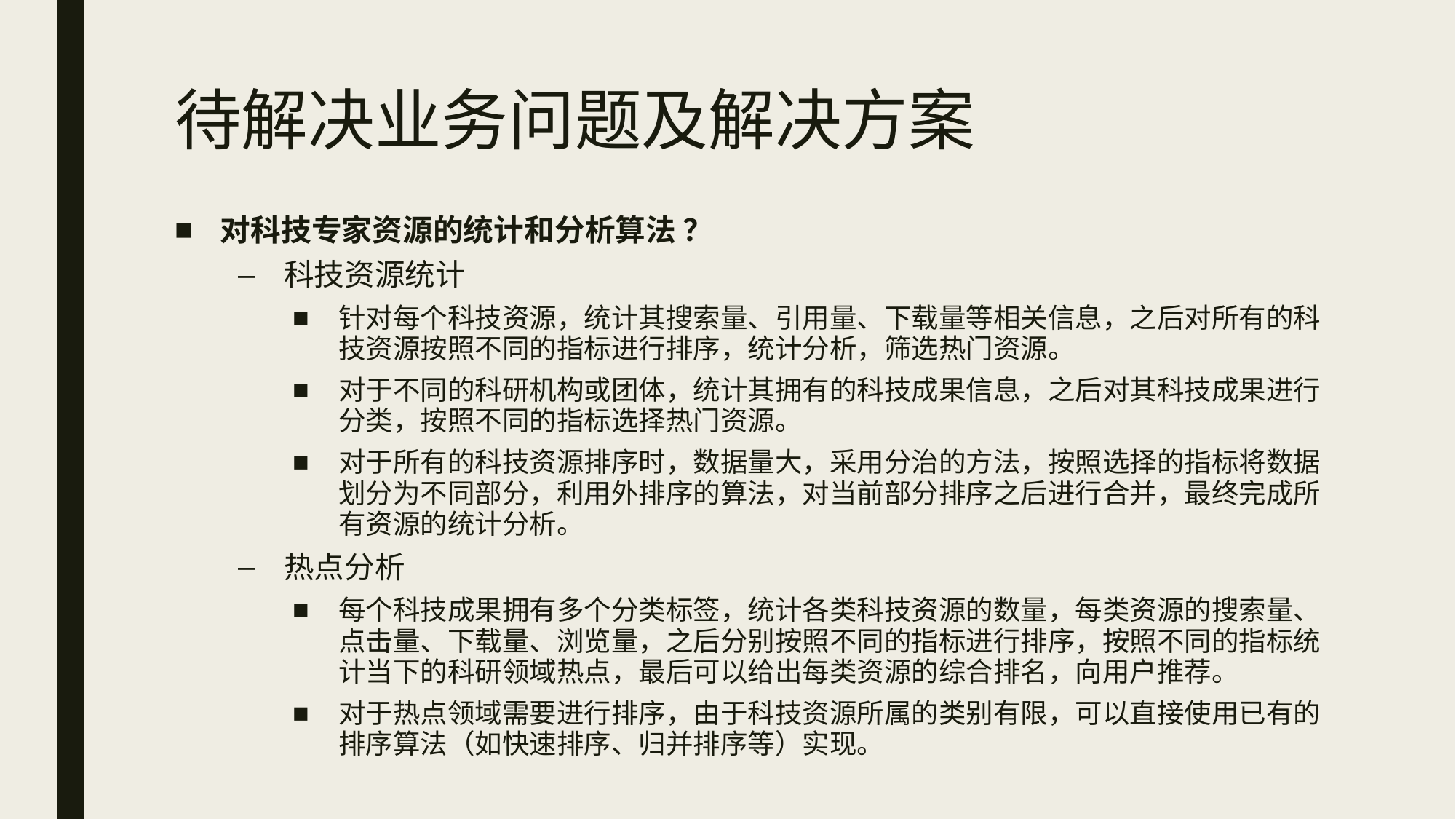

# 待解决业务问题及解决方案
对科技专家资源的统计和分析算法 ？
科技资源统计
针对每个科技资源，统计其搜索量、引用量、下载量等相关信息，之后对所有的科技资源按照不同的指标进行排序，统计分析，筛选热门资源。
对于不同的科研机构或团体，统计其拥有的科技成果信息，之后对其科技成果进行分类，按照不同的指标选择热门资源。
对于所有的科技资源排序时，数据量大，采用分治的方法，按照选择的指标将数据划分为不同部分，利用外排序的算法，对当前部分排序之后进行合并，最终完成所有资源的统计分析。
热点分析
每个科技成果拥有多个分类标签，统计各类科技资源的数量，每类资源的搜索量、点击量、下载量、浏览量，之后分别按照不同的指标进行排序，按照不同的指标统计当下的科研领域热点，最后可以给出每类资源的综合排名，向用户推荐。
对于热点领域需要进行排序，由于科技资源所属的类别有限，可以直接使用已有的排序算法（如快速排序、归并排序等）实现。